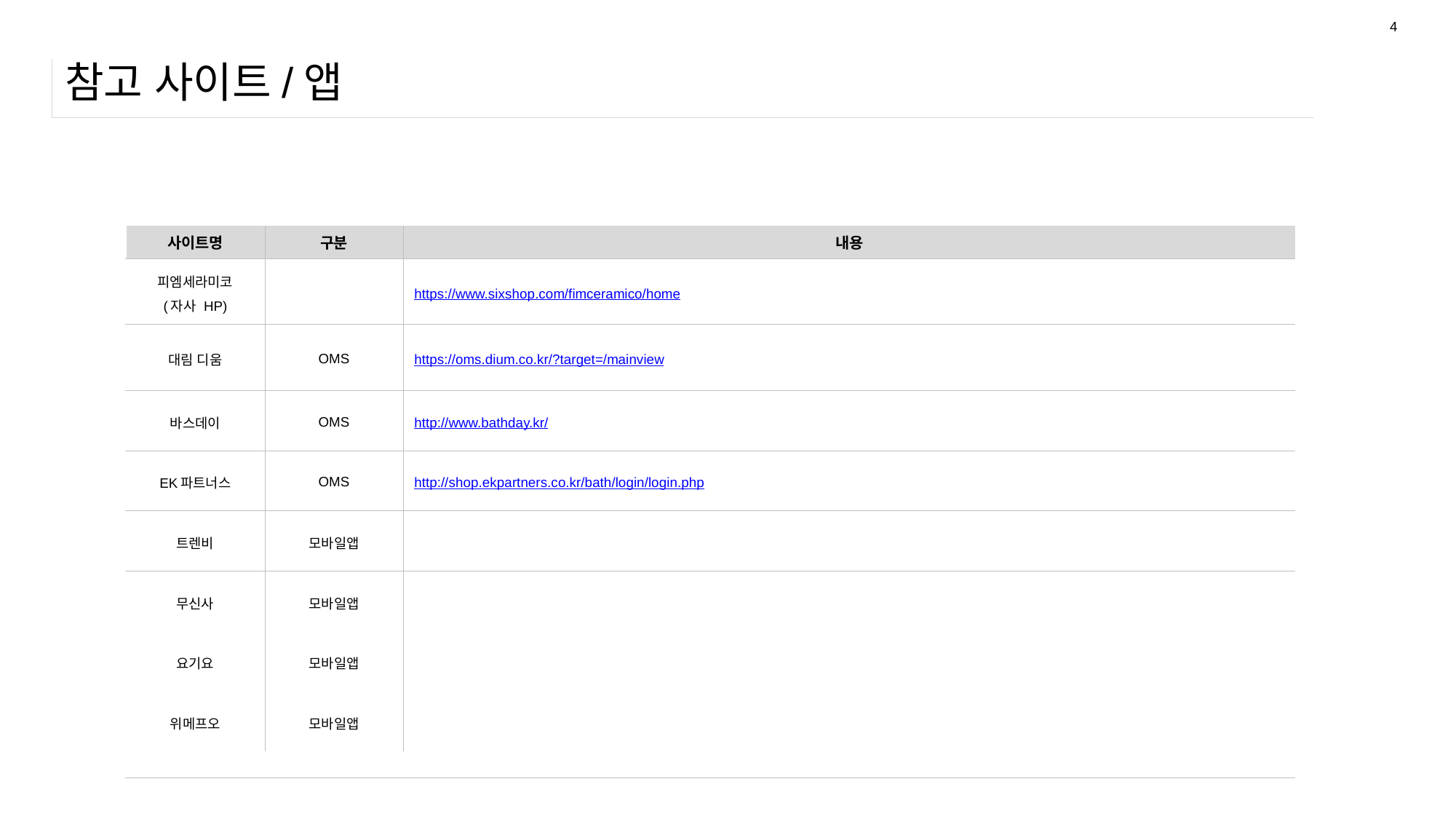

4
# 참고 사이트/앱
| 사이트명 | 구분 | 내용 |
| --- | --- | --- |
| 피엠세라미코 (자사 HP) |  | https://www.sixshop.com/fimceramico/home |
| 대림 디움 | OMS | https://oms.dium.co.kr/?target=/mainview |
| 바스데이 | OMS | http://www.bathday.kr/ |
| EK파트너스 | OMS | http://shop.ekpartners.co.kr/bath/login/login.php |
| 트렌비 | 모바일앱 |  |
| 무신사 | 모바일앱 |  |
| 요기요 | 모바일앱 |  |
| 위메프오 | 모바일앱 |  |
|  |  |  |